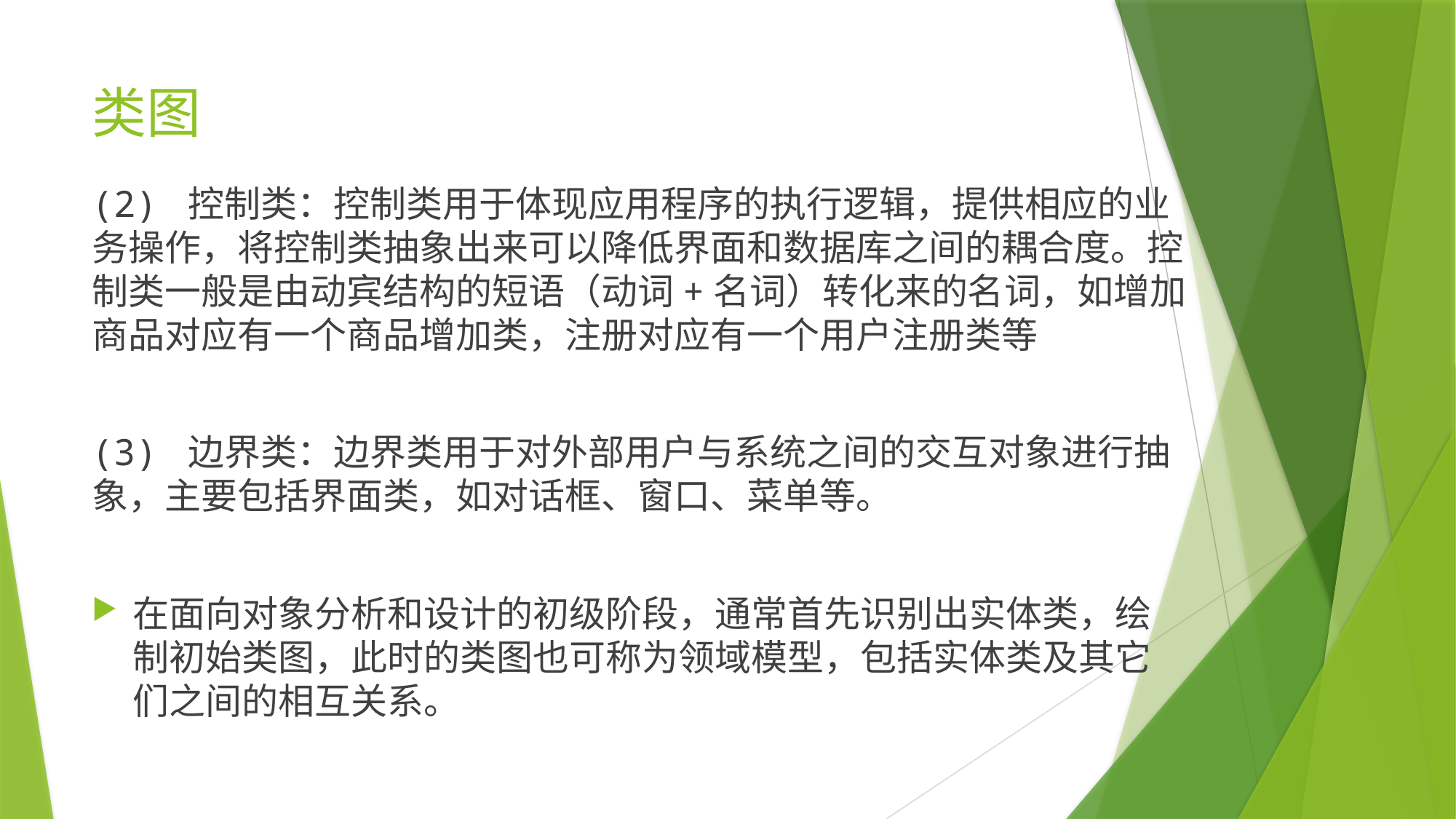

# 类图
(2) 控制类：控制类用于体现应用程序的执行逻辑，提供相应的业务操作，将控制类抽象出来可以降低界面和数据库之间的耦合度。控制类一般是由动宾结构的短语（动词+名词）转化来的名词，如增加商品对应有一个商品增加类，注册对应有一个用户注册类等

(3) 边界类：边界类用于对外部用户与系统之间的交互对象进行抽象，主要包括界面类，如对话框、窗口、菜单等。

在面向对象分析和设计的初级阶段，通常首先识别出实体类，绘制初始类图，此时的类图也可称为领域模型，包括实体类及其它们之间的相互关系。